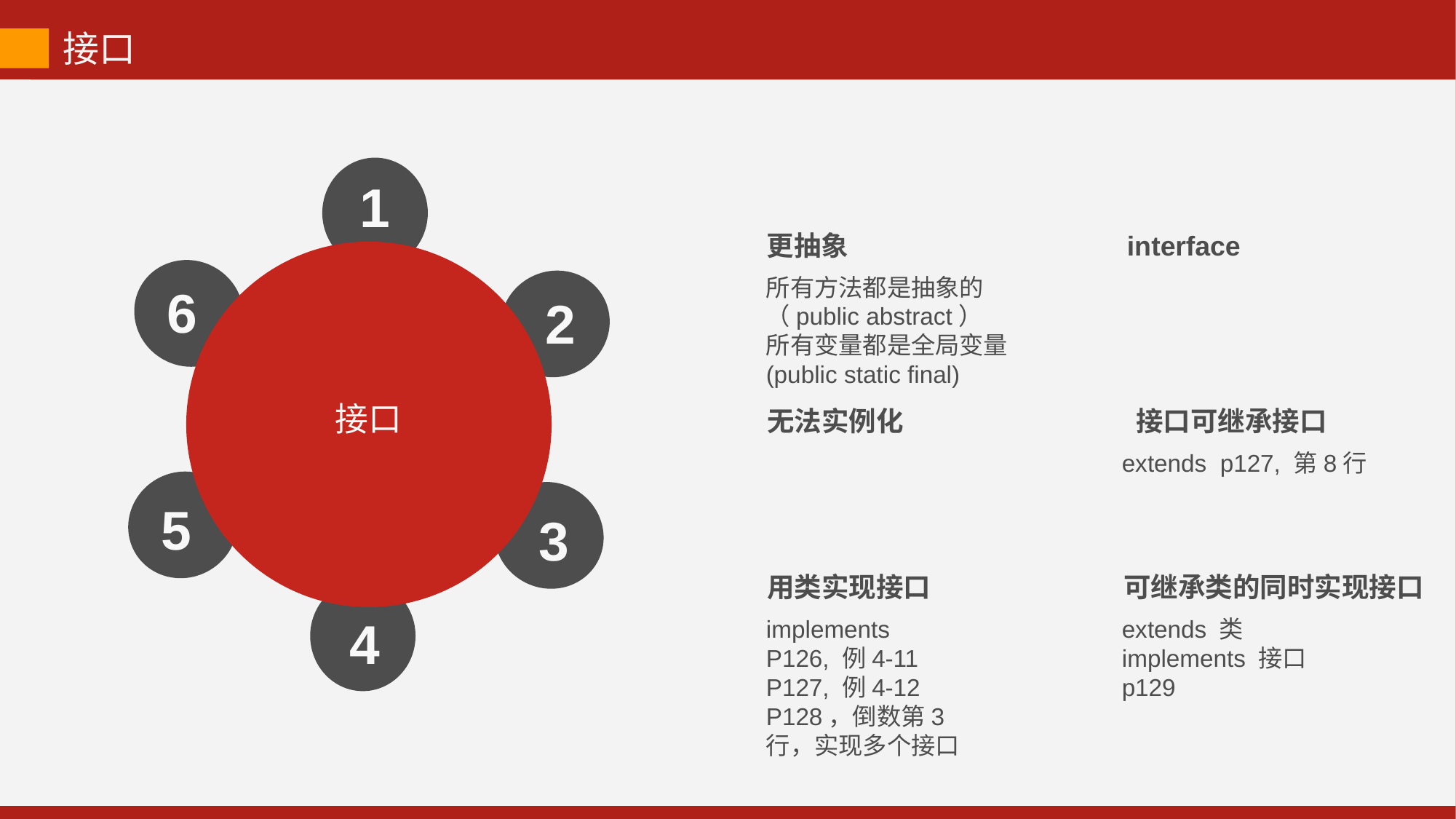

接口

1
更抽象
所有方法都是抽象的
（public abstract）
所有变量都是全局变量
(public static final)
interface

6

2
接口
无法实例化

接口可继承接口
extends  p127, 第8行

5

3
用类实现接口
implements
P126, 例4-11
P127, 例4-12
P128，倒数第3行，实现多个接口
可继承类的同时实现接口
extends 类 implements 接口
p129

4